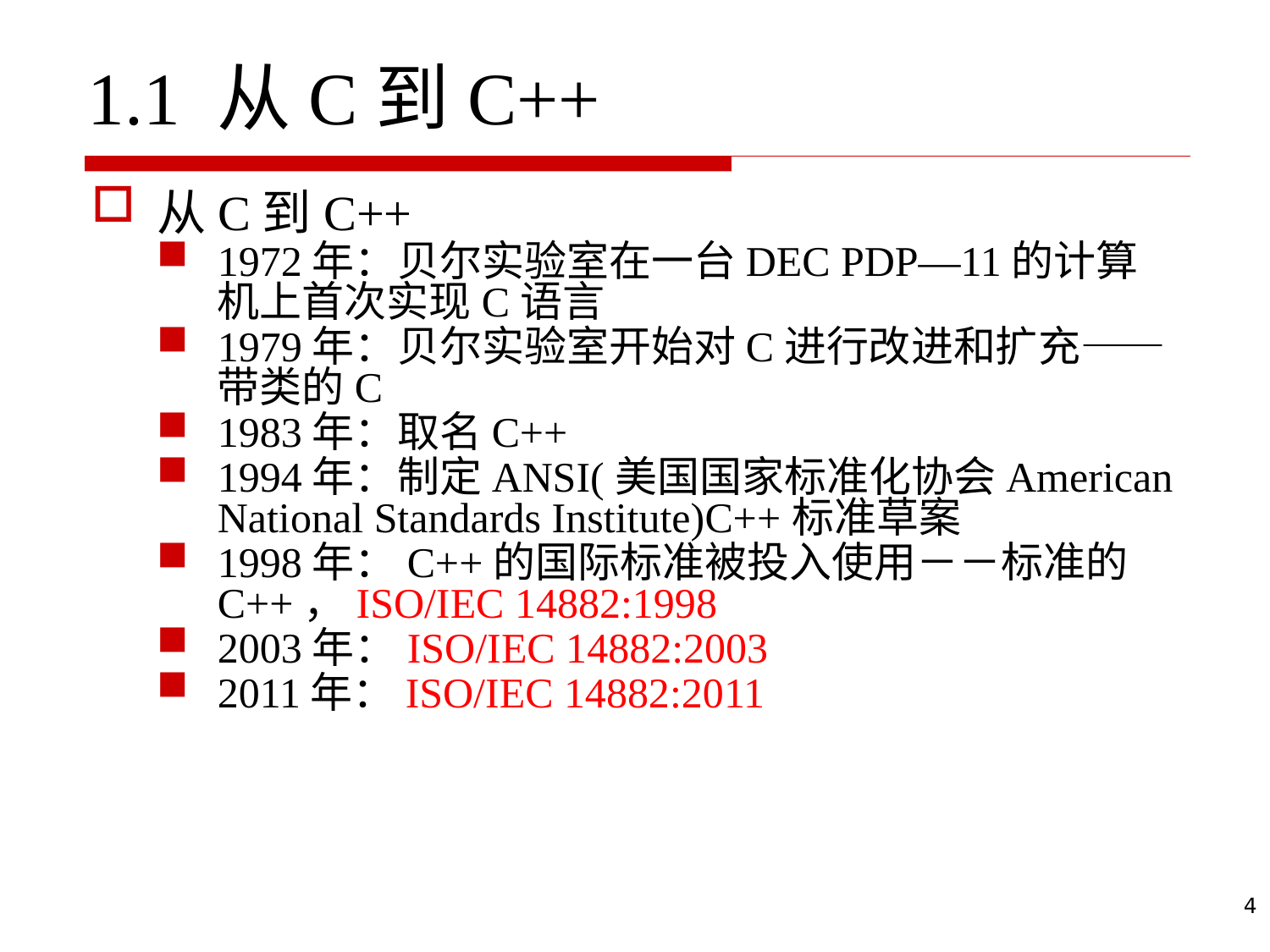

# 1.1 从C到C++
从C到C++
1972年：贝尔实验室在一台DEC PDP—11的计算机上首次实现C语言
1979年：贝尔实验室开始对C进行改进和扩充――带类的C
1983年：取名C++
1994年：制定ANSI(美国国家标准化协会American National Standards Institute)C++标准草案
1998年：C++的国际标准被投入使用－－标准的C++，ISO/IEC 14882:1998
2003年：ISO/IEC 14882:2003
2011年：ISO/IEC 14882:2011

4